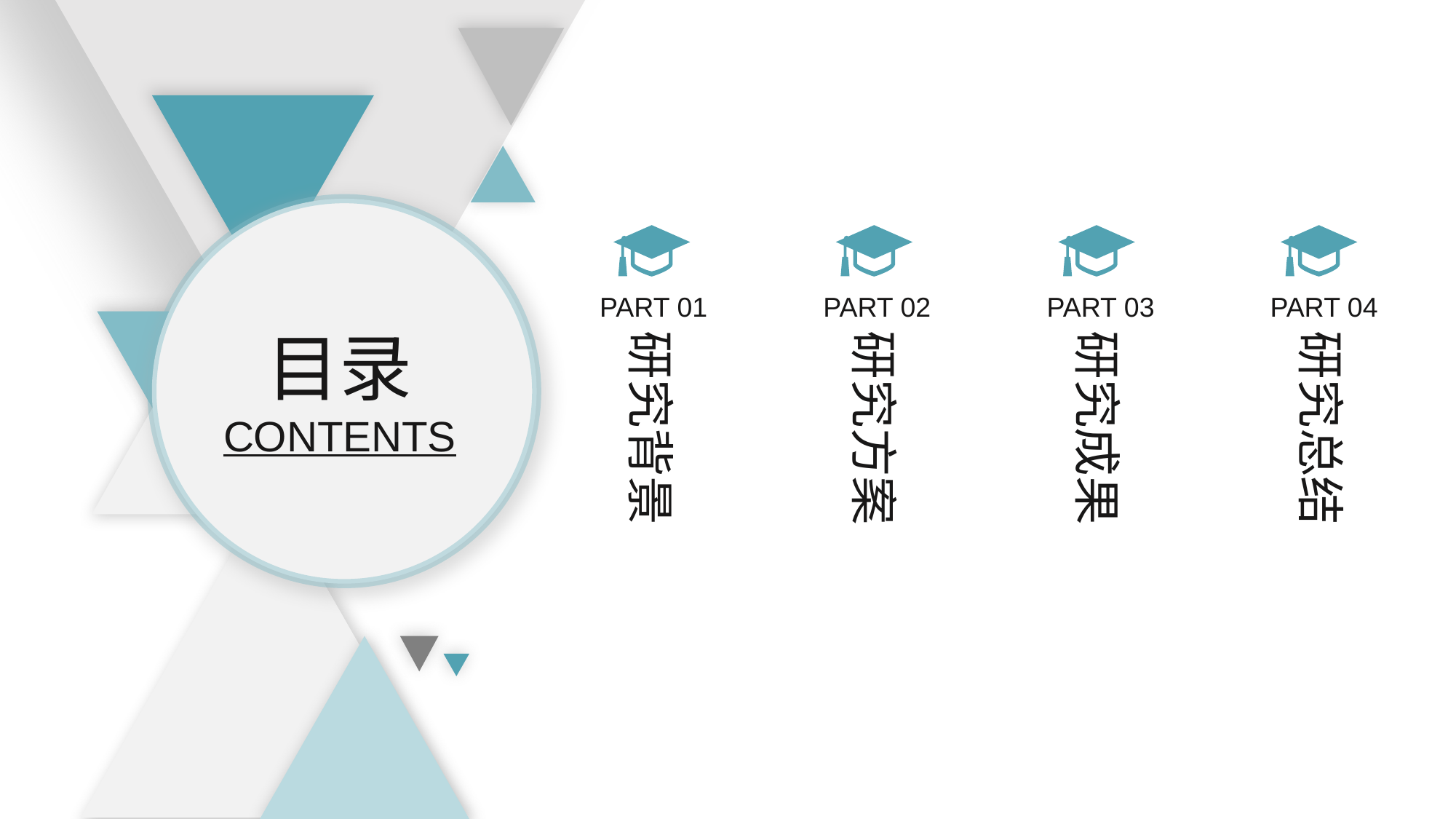

目录
CONTENTS

PART 01
研究背景

PART 02
研究方案

PART 03
研究成果

PART 04
研究总结